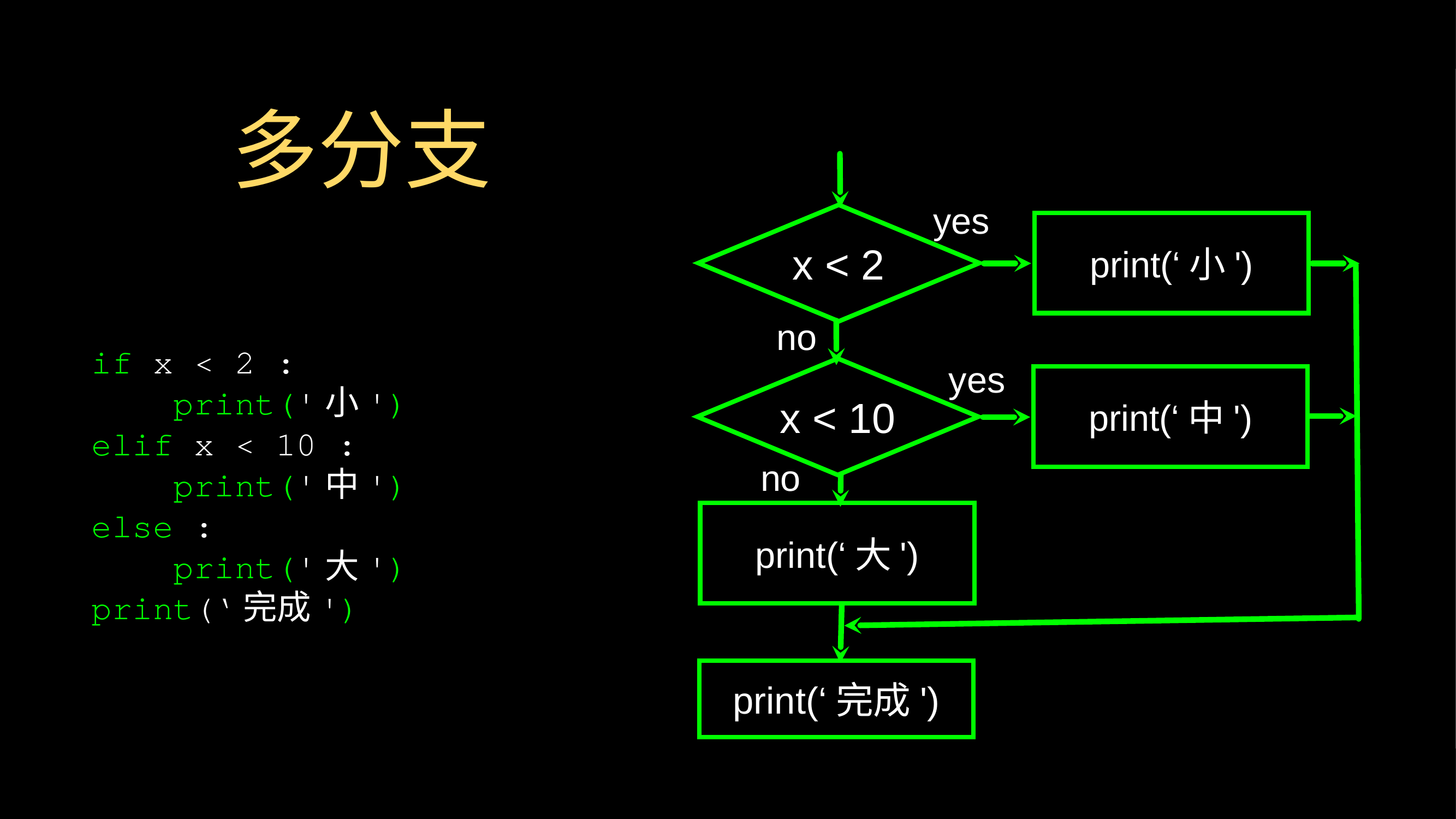

# 多分支

yes

x < 2

print(‘小')

if x < 2 :
    print('小')
elif x < 10 :
    print('中')
else :
    print('大')
print(‘完成')
no

yes

x < 10

print(‘中')

no

print(‘大')

print(‘完成')